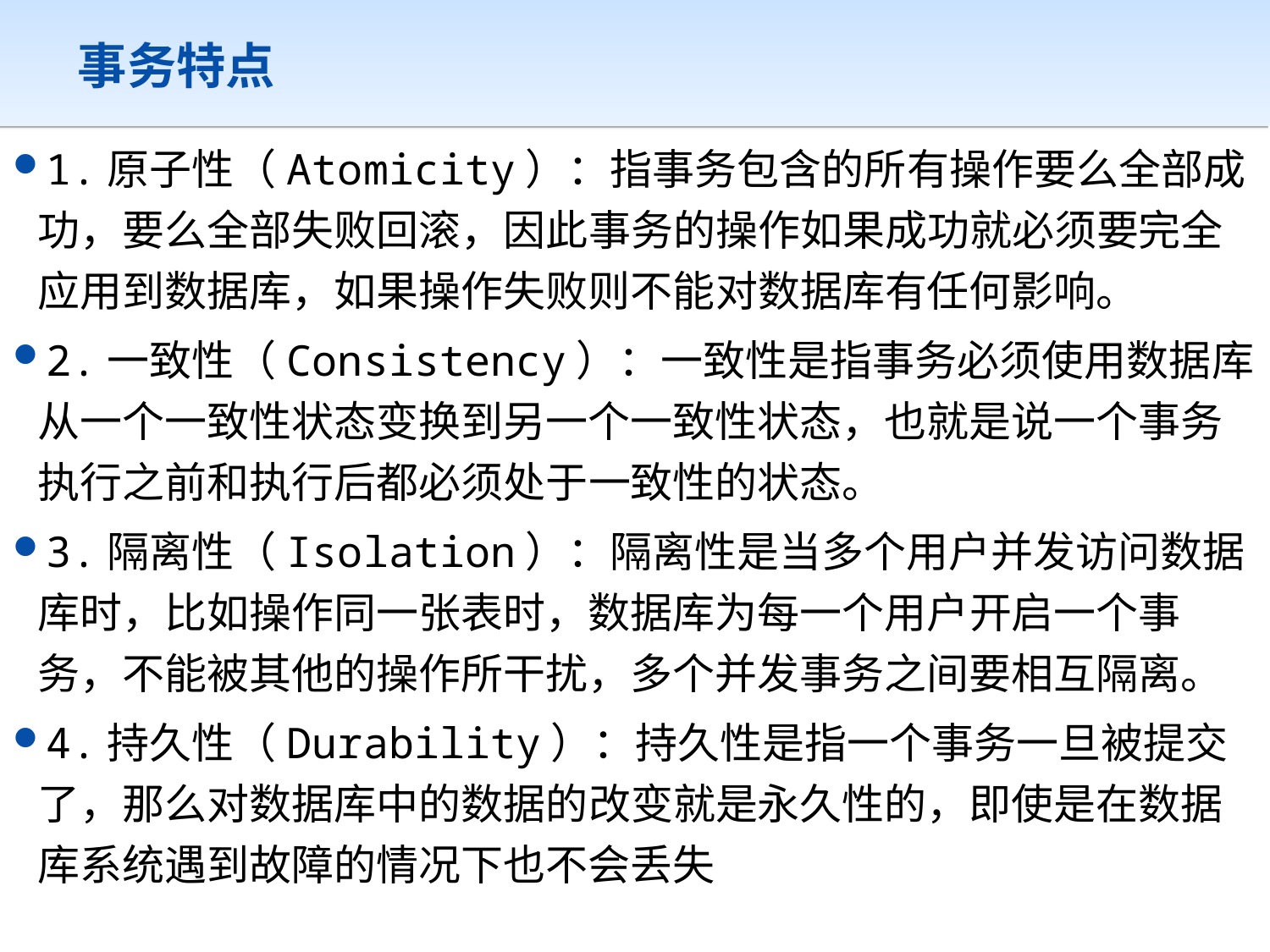

# 事务特点
1.原子性（Atomicity）：指事务包含的所有操作要么全部成功，要么全部失败回滚，因此事务的操作如果成功就必须要完全应用到数据库，如果操作失败则不能对数据库有任何影响。
2.一致性（Consistency）：一致性是指事务必须使用数据库从一个一致性状态变换到另一个一致性状态，也就是说一个事务执行之前和执行后都必须处于一致性的状态。
3.隔离性（Isolation）：隔离性是当多个用户并发访问数据库时，比如操作同一张表时，数据库为每一个用户开启一个事务，不能被其他的操作所干扰，多个并发事务之间要相互隔离。
4.持久性（Durability）：持久性是指一个事务一旦被提交了，那么对数据库中的数据的改变就是永久性的，即使是在数据库系统遇到故障的情况下也不会丢失